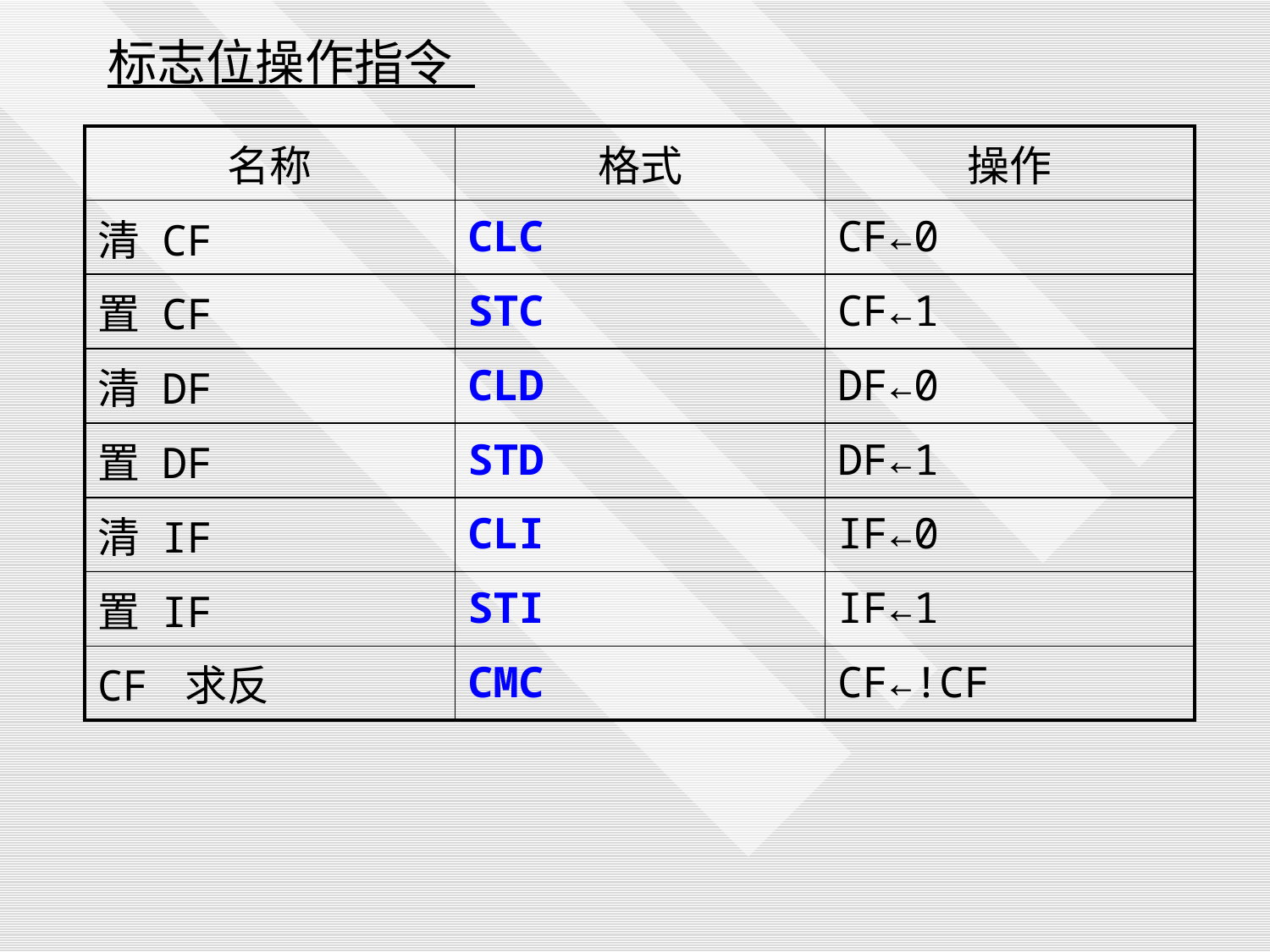

标志位操作指令
| 名称 | 格式 | 操作 |
| --- | --- | --- |
| 清 CF | CLC | CF←0 |
| 置 CF | STC | CF←1 |
| 清 DF | CLD | DF←0 |
| 置 DF | STD | DF←1 |
| 清 IF | CLI | IF←0 |
| 置 IF | STI | IF←1 |
| CF 求反 | CMC | CF←!CF |